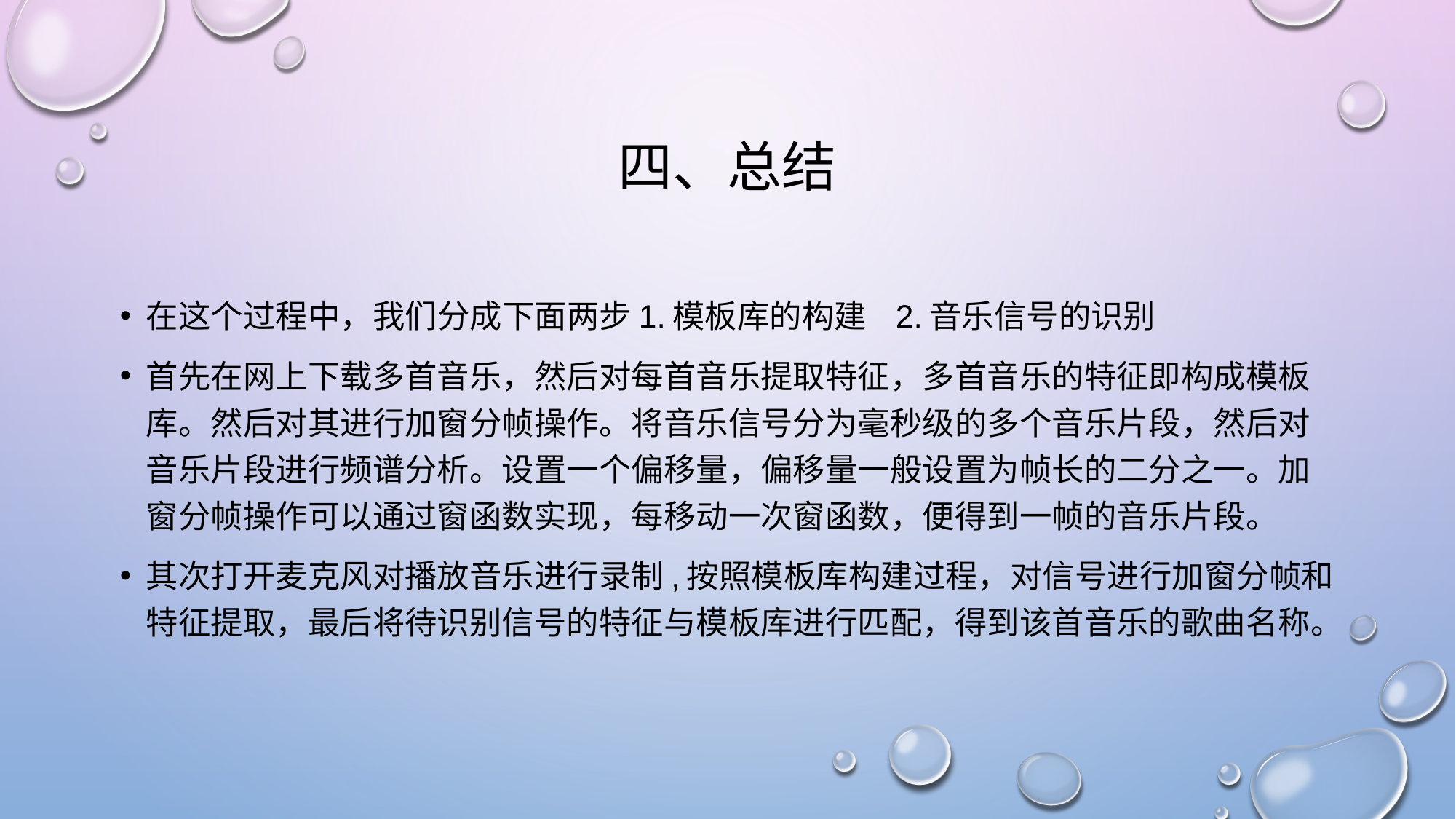

# 四、总结
在这个过程中，我们分成下面两步1.模板库的构建   2.音乐信号的识别
首先在网上下载多首音乐，然后对每首音乐提取特征，多首音乐的特征即构成模板库。然后对其进行加窗分帧操作。将音乐信号分为毫秒级的多个音乐片段，然后对音乐片段进行频谱分析。设置一个偏移量，偏移量一般设置为帧长的二分之一。加窗分帧操作可以通过窗函数实现，每移动一次窗函数，便得到一帧的音乐片段。
其次打开麦克风对播放音乐进行录制,按照模板库构建过程，对信号进行加窗分帧和特征提取，最后将待识别信号的特征与模板库进行匹配，得到该首音乐的歌曲名称。